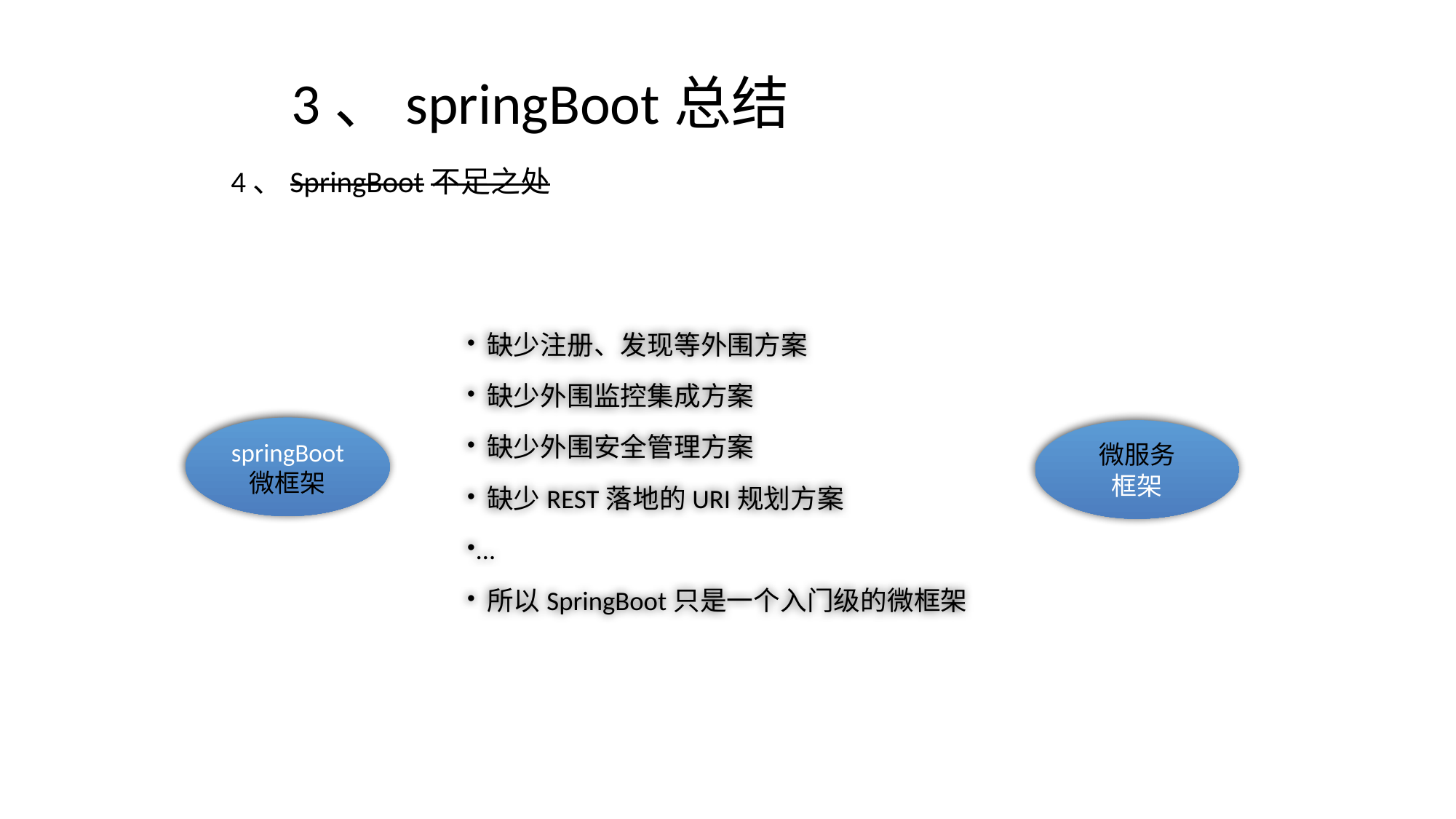

# 3、springBoot总结
4、SpringBoot不足之处
·缺少注册、发现等外围方案
·缺少外围监控集成方案
·缺少外围安全管理方案
·缺少REST落地的URI规划方案
·…
·所以SpringBoot只是一个入门级的微框架

springBoot
微框架
微服务
框架